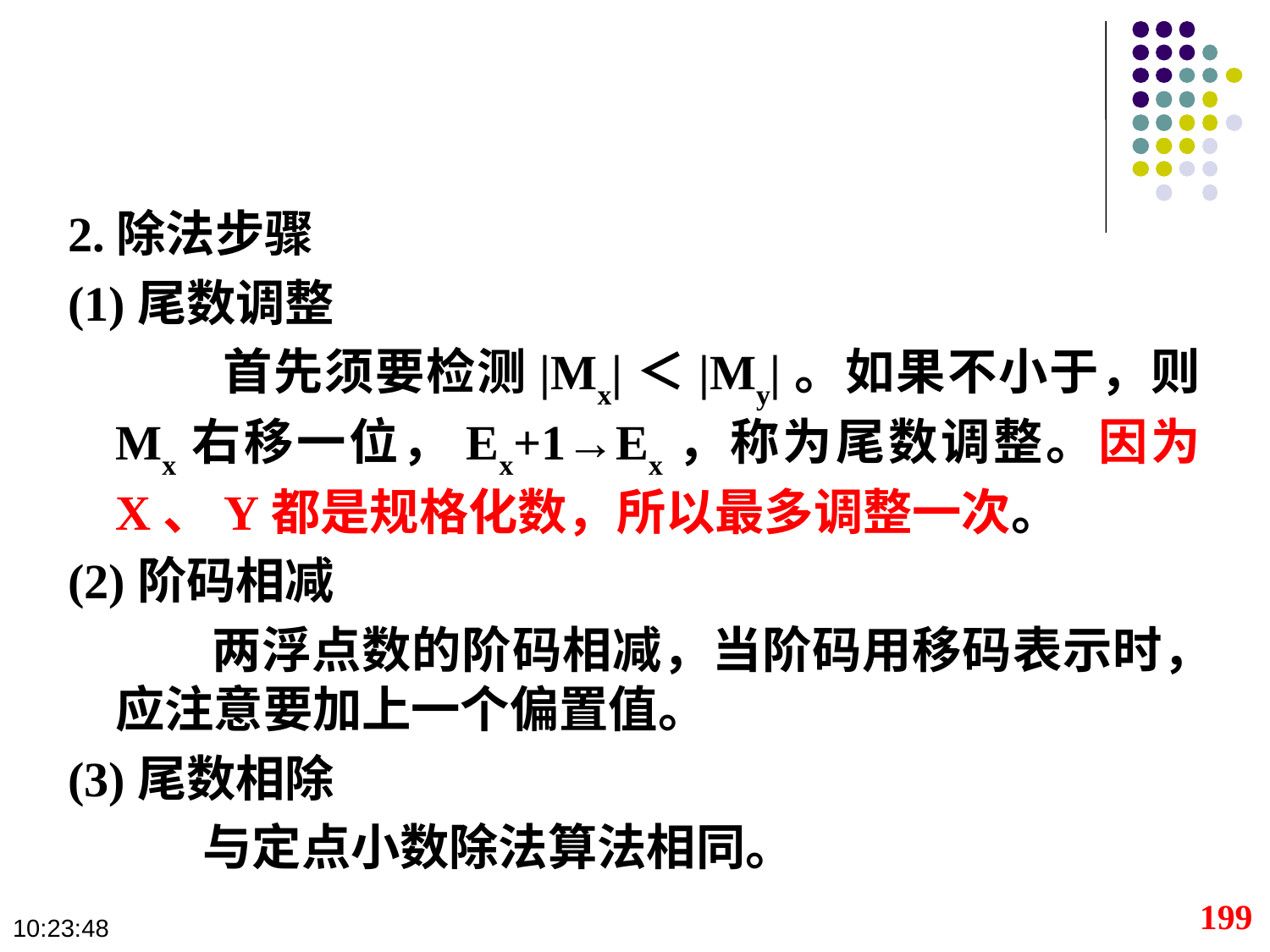

2.除法步骤
(1)尾数调整
           首先须要检测|Mx|＜|My|。如果不小于，则Mx右移一位，Ex+1→Ex，称为尾数调整。因为X、Y都是规格化数，所以最多调整一次。
(2)阶码相减
           两浮点数的阶码相减，当阶码用移码表示时，应注意要加上一个偏置值。
(3)尾数相除
           与定点小数除法算法相同。
199
10:23:48